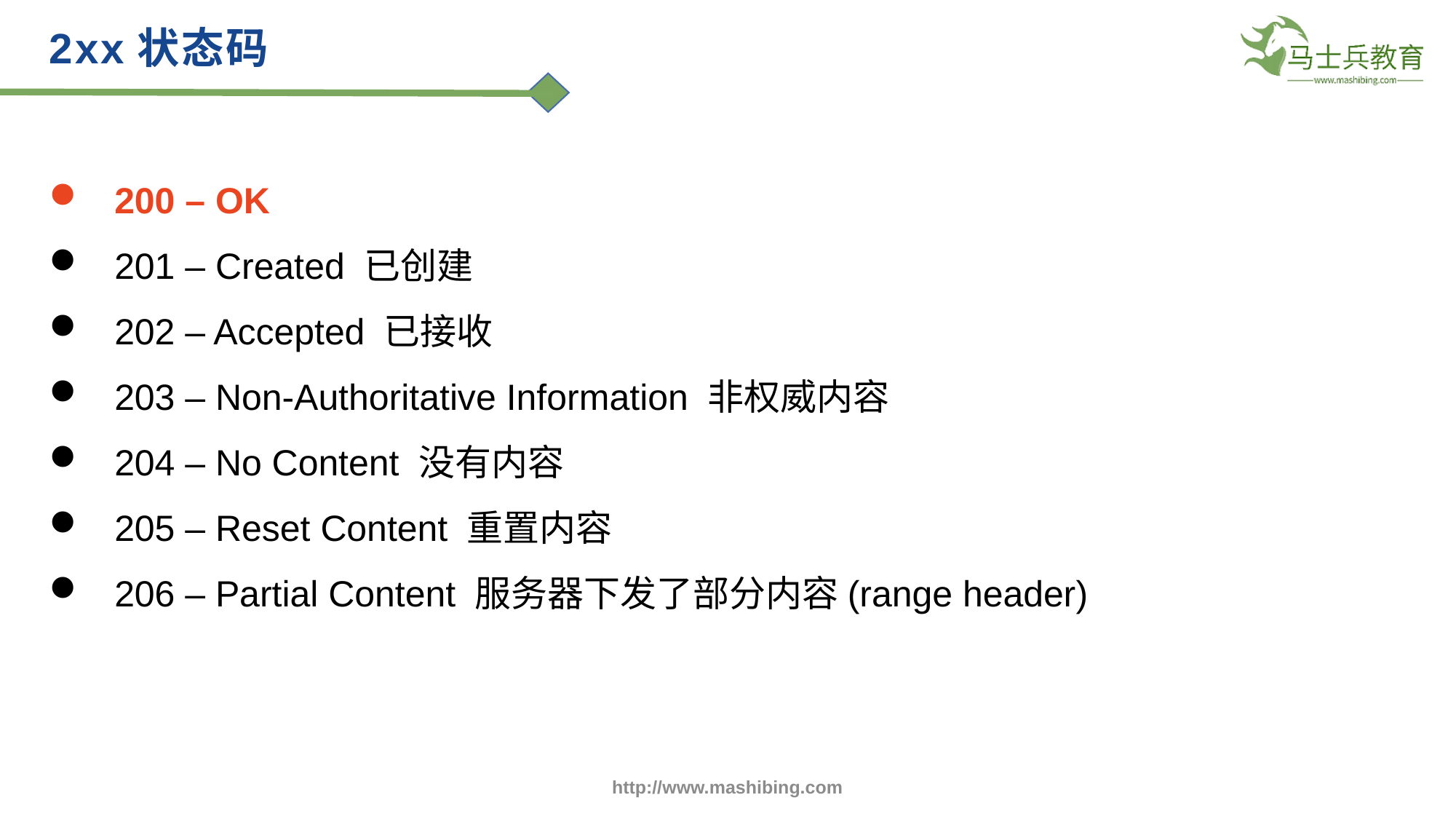

2xx状态码
200 – OK
201 – Created 已创建
202 – Accepted 已接收
203 – Non-Authoritative Information 非权威内容
204 – No Content 没有内容
205 – Reset Content 重置内容
206 – Partial Content 服务器下发了部分内容(range header)